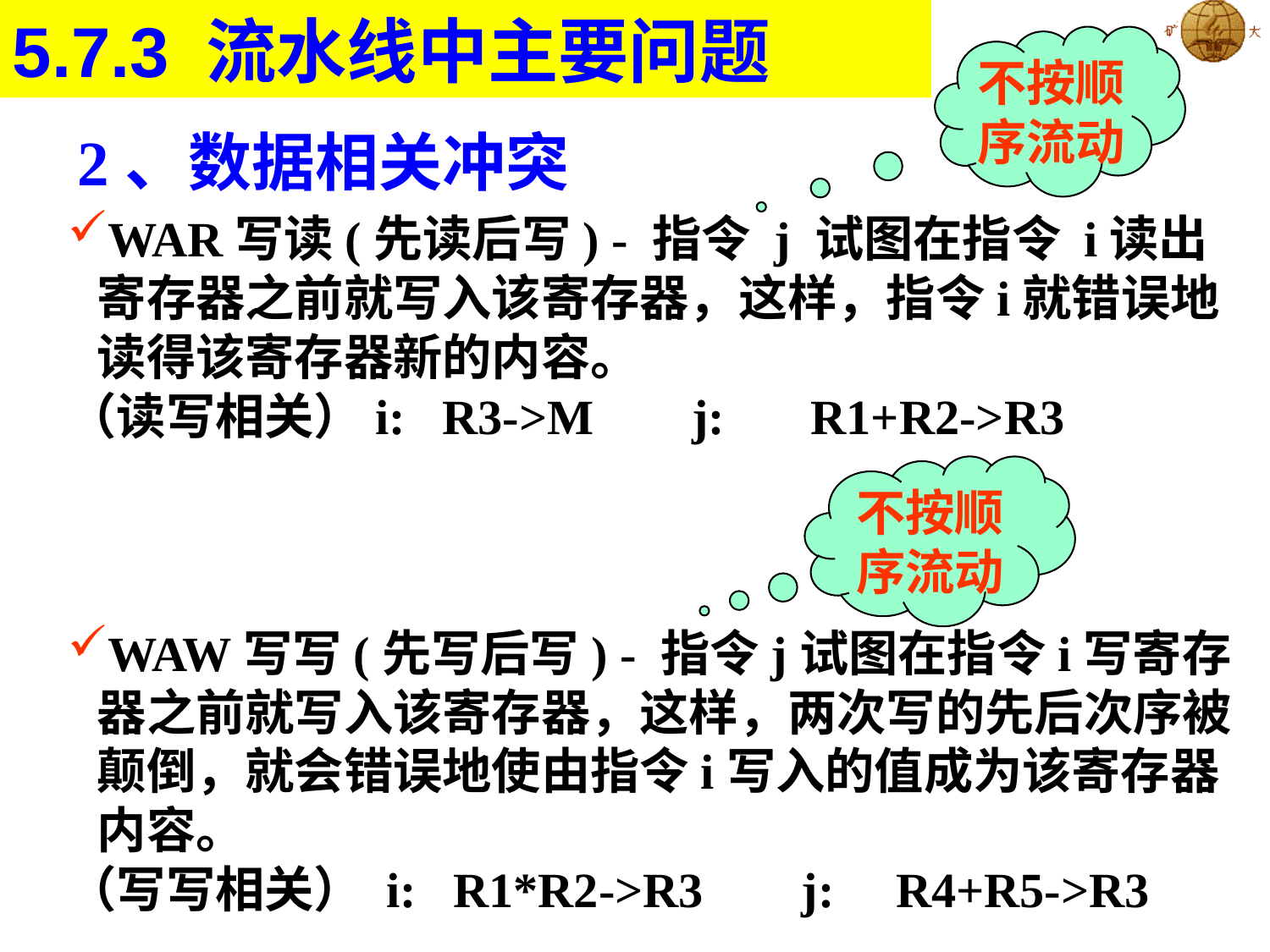

5.7.3 流水线中主要问题
不按顺序流动
2、数据相关冲突
WAR写读(先读后写) - 指令 j 试图在指令 i读出寄存器之前就写入该寄存器，这样，指令i就错误地读得该寄存器新的内容。
（读写相关）i:   R3->M        j:       R1+R2->R3

WAW写写(先写后写) - 指令j试图在指令i写寄存器之前就写入该寄存器，这样，两次写的先后次序被颠倒，就会错误地使由指令i写入的值成为该寄存器内容。
（写写相关） i:   R1*R2->R3        j:     R4+R5->R3
不按顺序流动